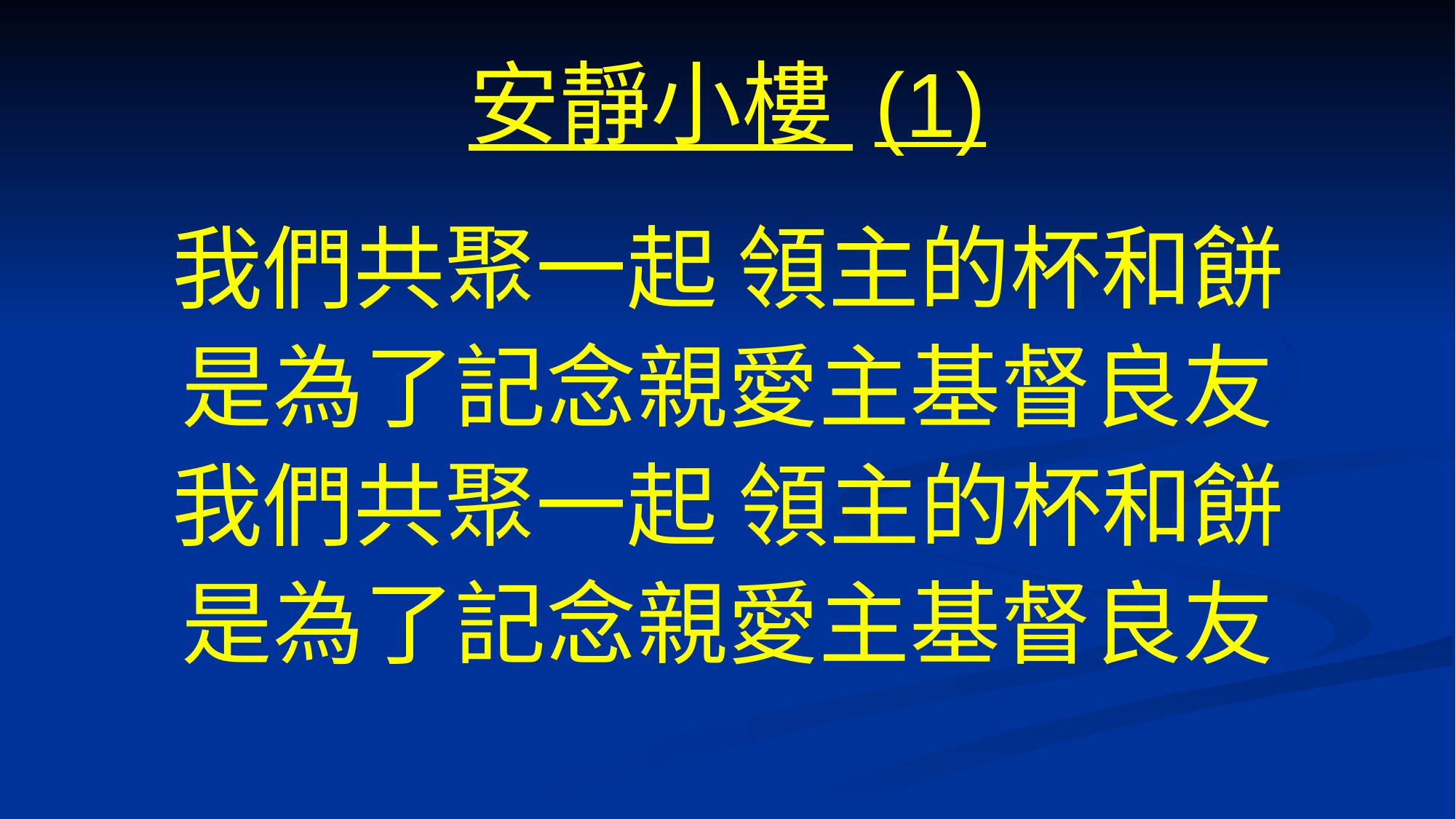

# 安靜小樓 (1)
我們共聚一起 領主的杯和餅
是為了記念親愛主基督良友
我們共聚一起 領主的杯和餅
是為了記念親愛主基督良友